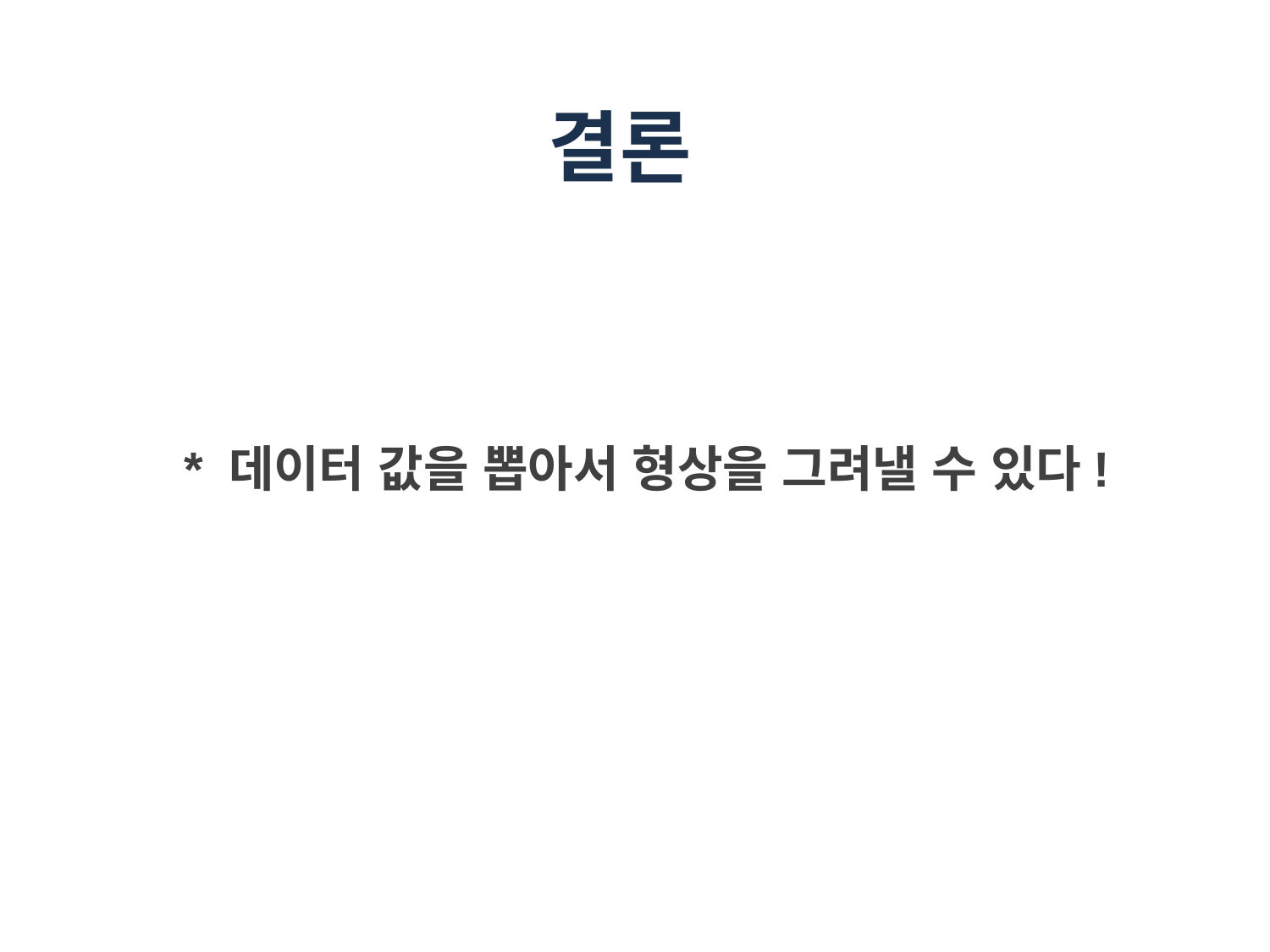

# 결론
* 데이터 값을 뽑아서 형상을 그려낼 수 있다!